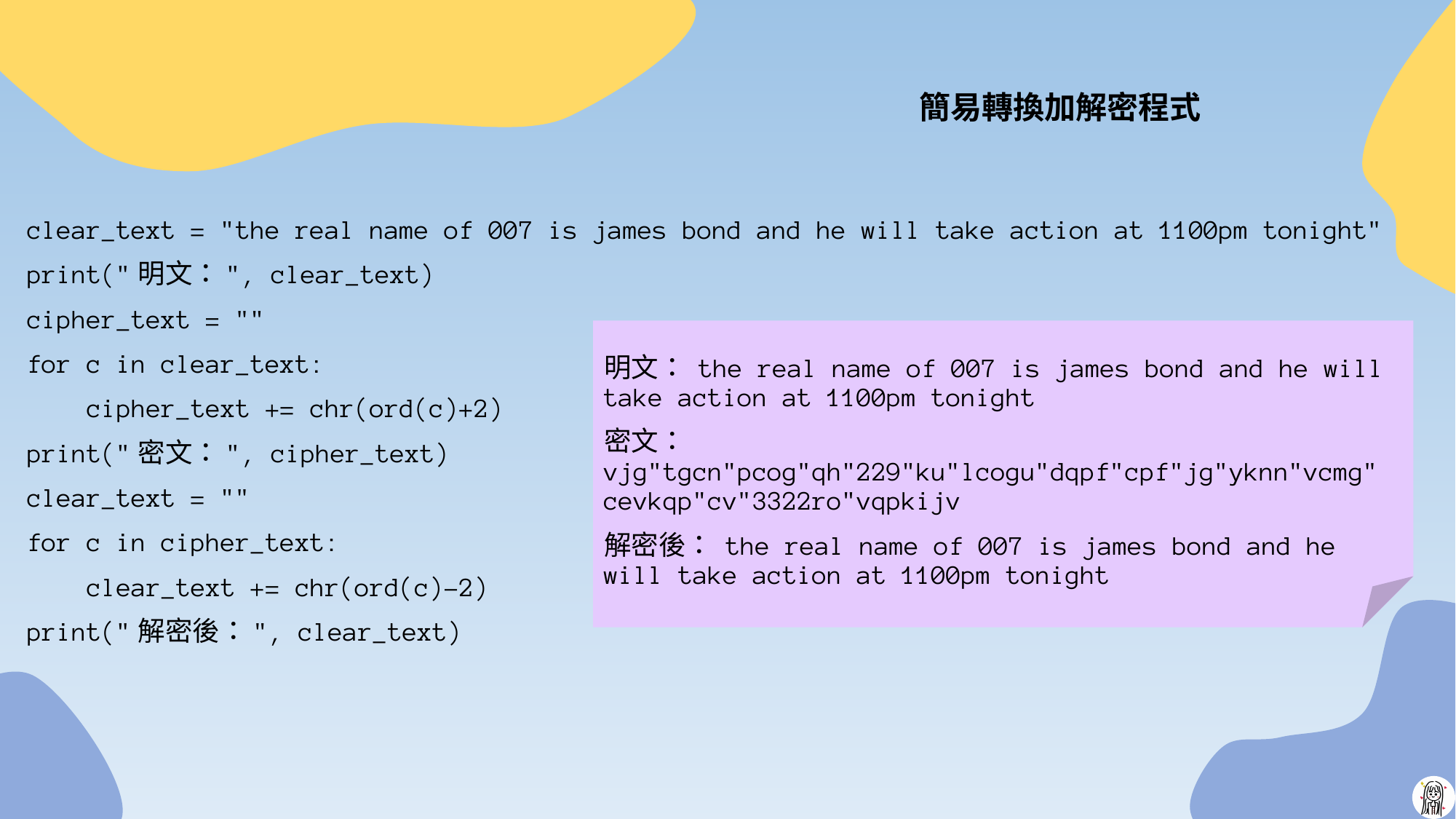

# 簡易轉換加解密程式
clear_text = "the real name of 007 is james bond and he will take action at 1100pm tonight"
print("明文：", clear_text)
cipher_text = ""
for c in clear_text:
    cipher_text += chr(ord(c)+2)
print("密文：", cipher_text)
clear_text = ""
for c in cipher_text:
    clear_text += chr(ord(c)-2)
print("解密後：", clear_text)

明文： the real name of 007 is james bond and he will take action at 1100pm tonight
密文： vjg"tgcn"pcog"qh"229"ku"lcogu"dqpf"cpf"jg"yknn"vcmg"cevkqp"cv"3322ro"vqpkijv
解密後： the real name of 007 is james bond and he will take action at 1100pm tonight
23